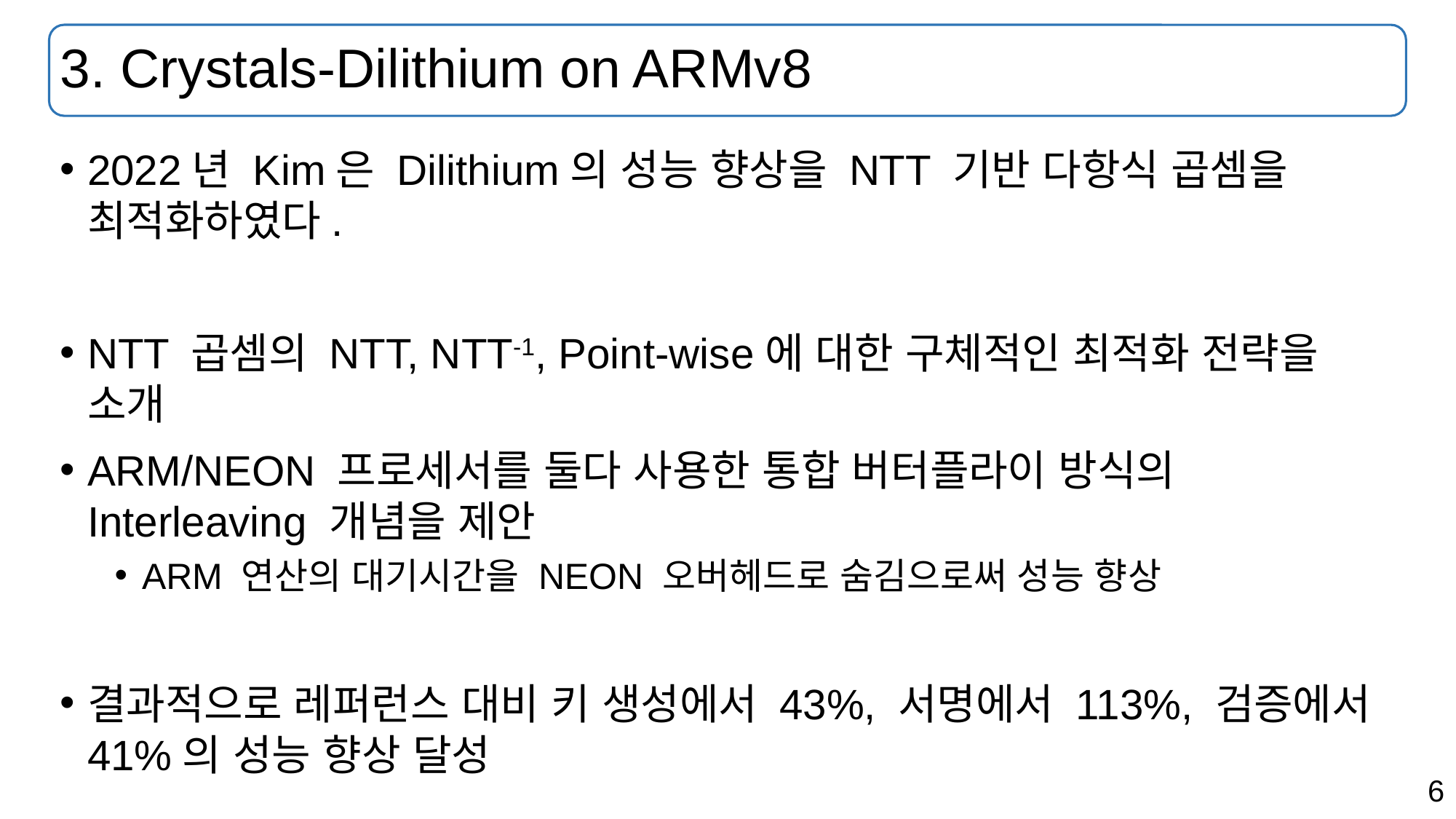

# 3. Crystals-Dilithium on ARMv8
2022년 Kim은 Dilithium의 성능 향상을 NTT 기반 다항식 곱셈을 최적화하였다.

NTT 곱셈의 NTT, NTT-1, Point-wise에 대한 구체적인 최적화 전략을 소개
ARM/NEON 프로세서를 둘다 사용한 통합 버터플라이 방식의 Interleaving 개념을 제안
ARM 연산의 대기시간을 NEON 오버헤드로 숨김으로써 성능 향상

결과적으로 레퍼런스 대비 키 생성에서 43%, 서명에서 113%, 검증에서 41%의 성능 향상 달성